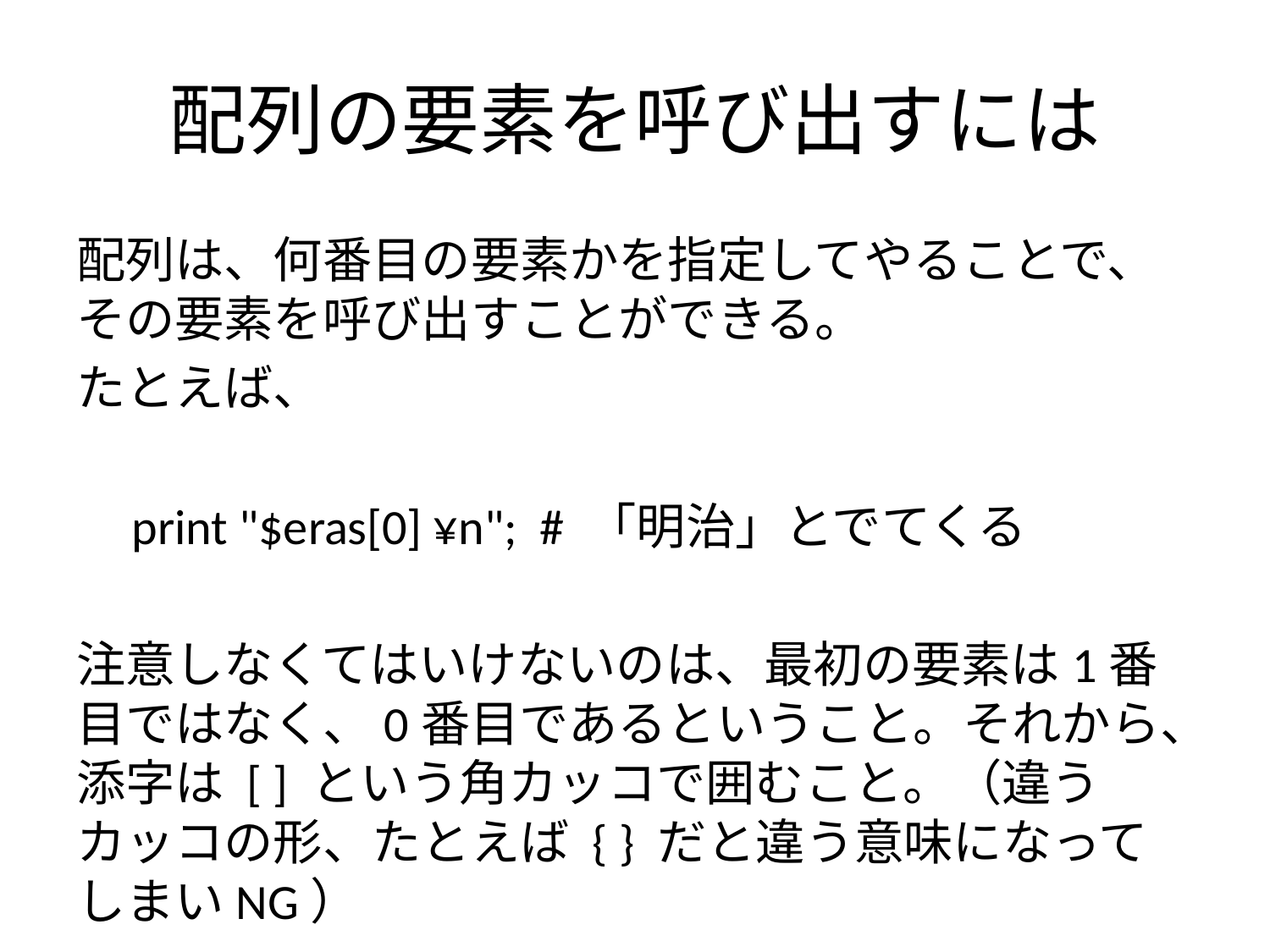

# 配列の要素を呼び出すには
配列は、何番目の要素かを指定してやることで、その要素を呼び出すことができる。
たとえば、

print "$eras[0] ¥n";  # 「明治」とでてくる

注意しなくてはいけないのは、最初の要素は1番目ではなく、0番目であるということ。それから、添字は [ ] という角カッコで囲むこと。（違うカッコの形、たとえば { } だと違う意味になってしまいNG）